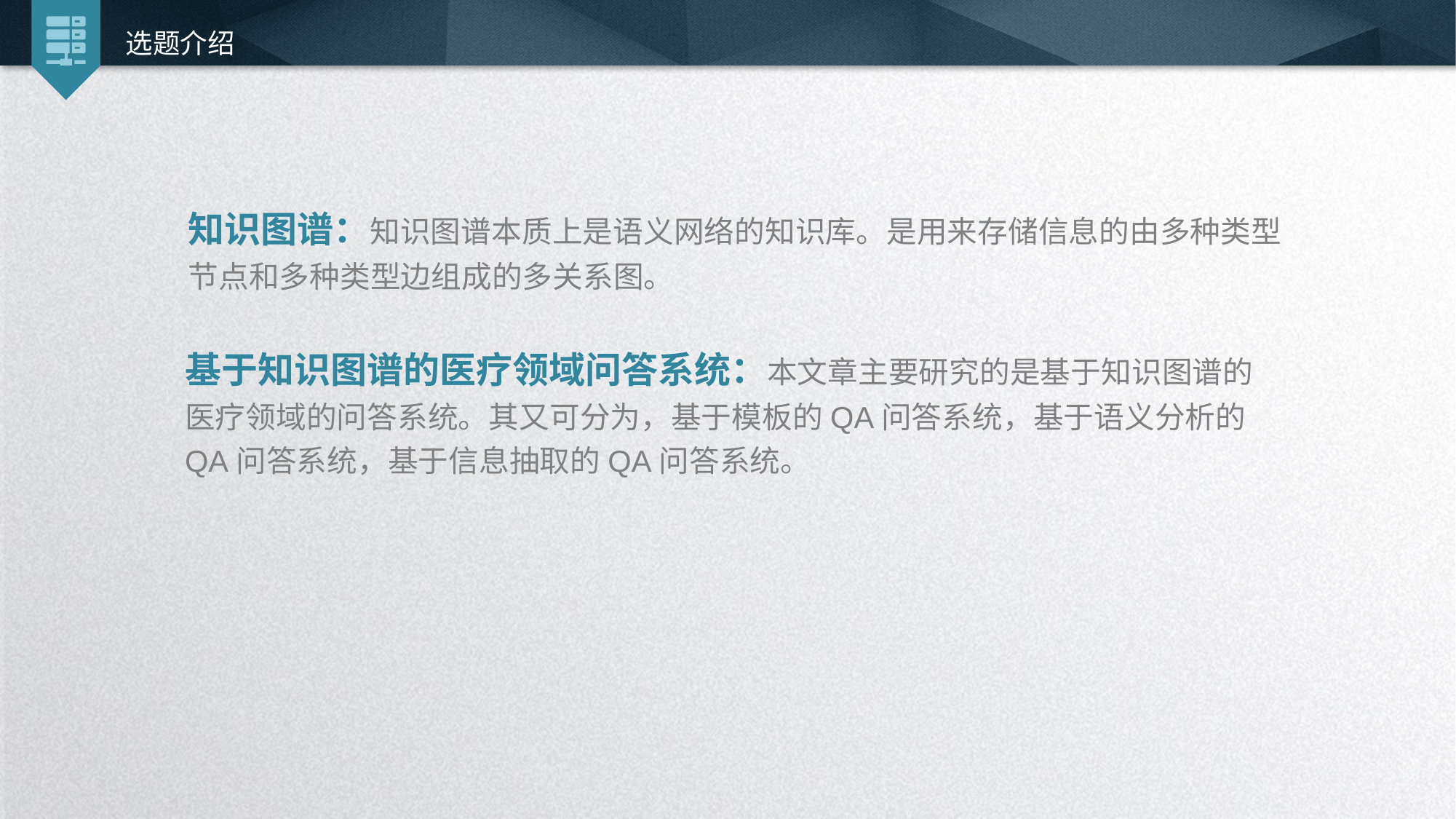

选题介绍
知识图谱：知识图谱本质上是语义网络的知识库。是用来存储信息的由多种类型节点和多种类型边组成的多关系图。
基于知识图谱的医疗领域问答系统：本文章主要研究的是基于知识图谱的医疗领域的问答系统。其又可分为，基于模板的QA问答系统，基于语义分析的QA问答系统，基于信息抽取的QA问答系统。
延时符